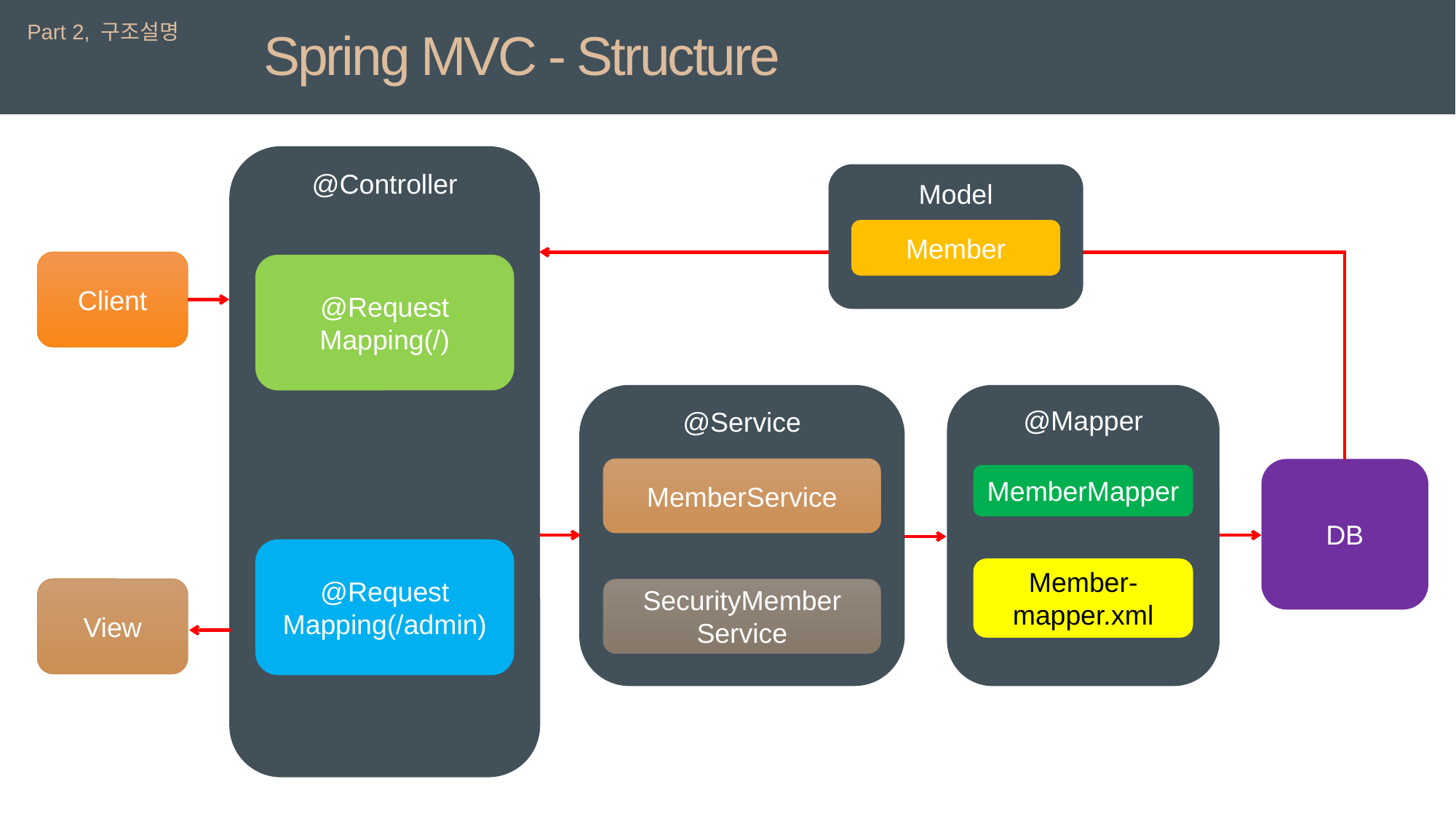

Part 2, 구조설명
Spring MVC - Structure
@Controller
@Request
Mapping(/)

@Request
Mapping(/admin)

Model

Member
Client
@Service

MemberService
SecurityMember
Service
@Mapper

MemberMapper
Member-mapper.xml
DB
View